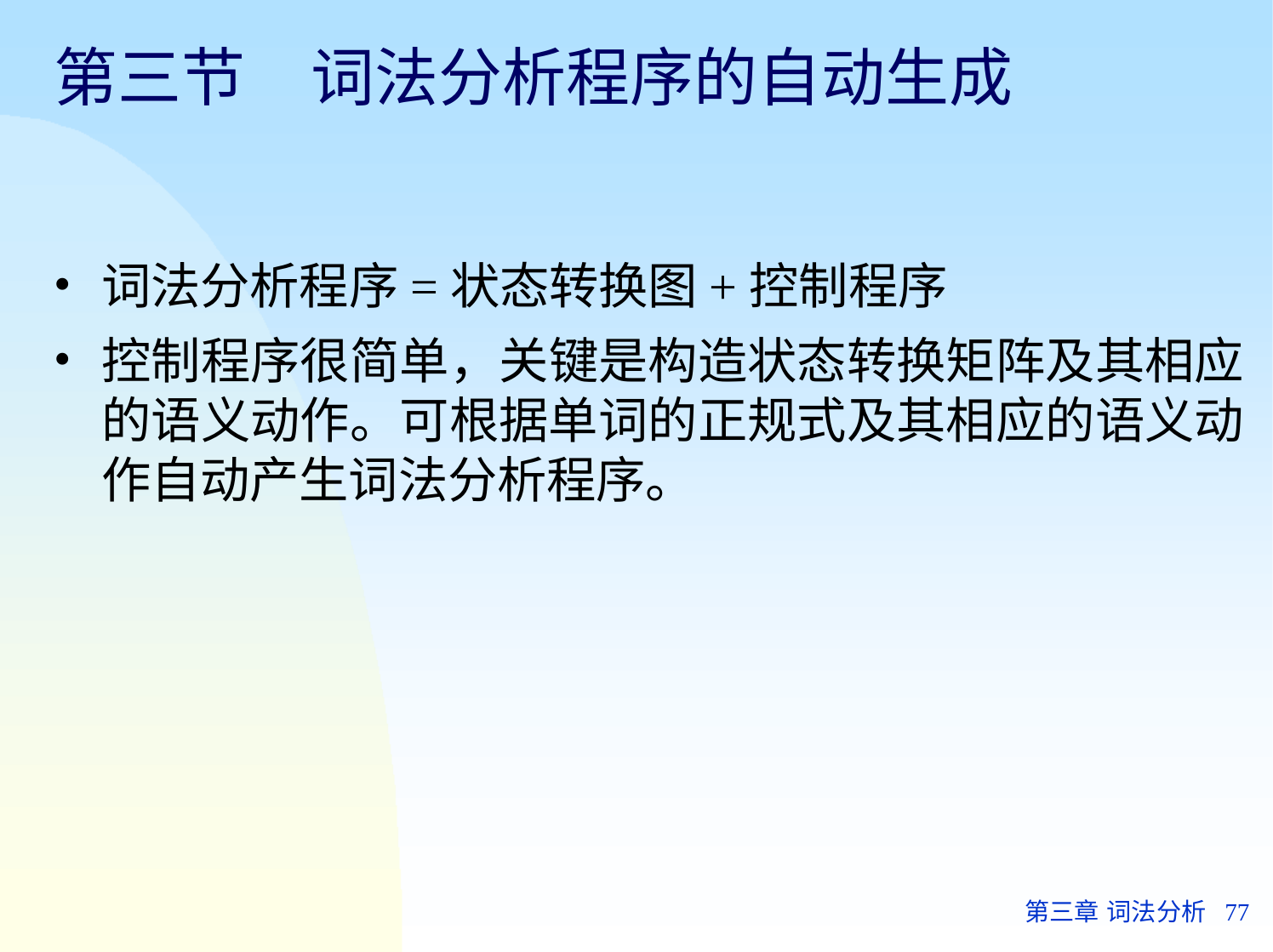

# 第三节	词法分析程序的自动生成
词法分析程序=状态转换图+控制程序
控制程序很简单，关键是构造状态转换矩阵及其相应 的语义动作。可根据单词的正规式及其相应的语义动 作自动产生词法分析程序。
第三章 词法分析	77